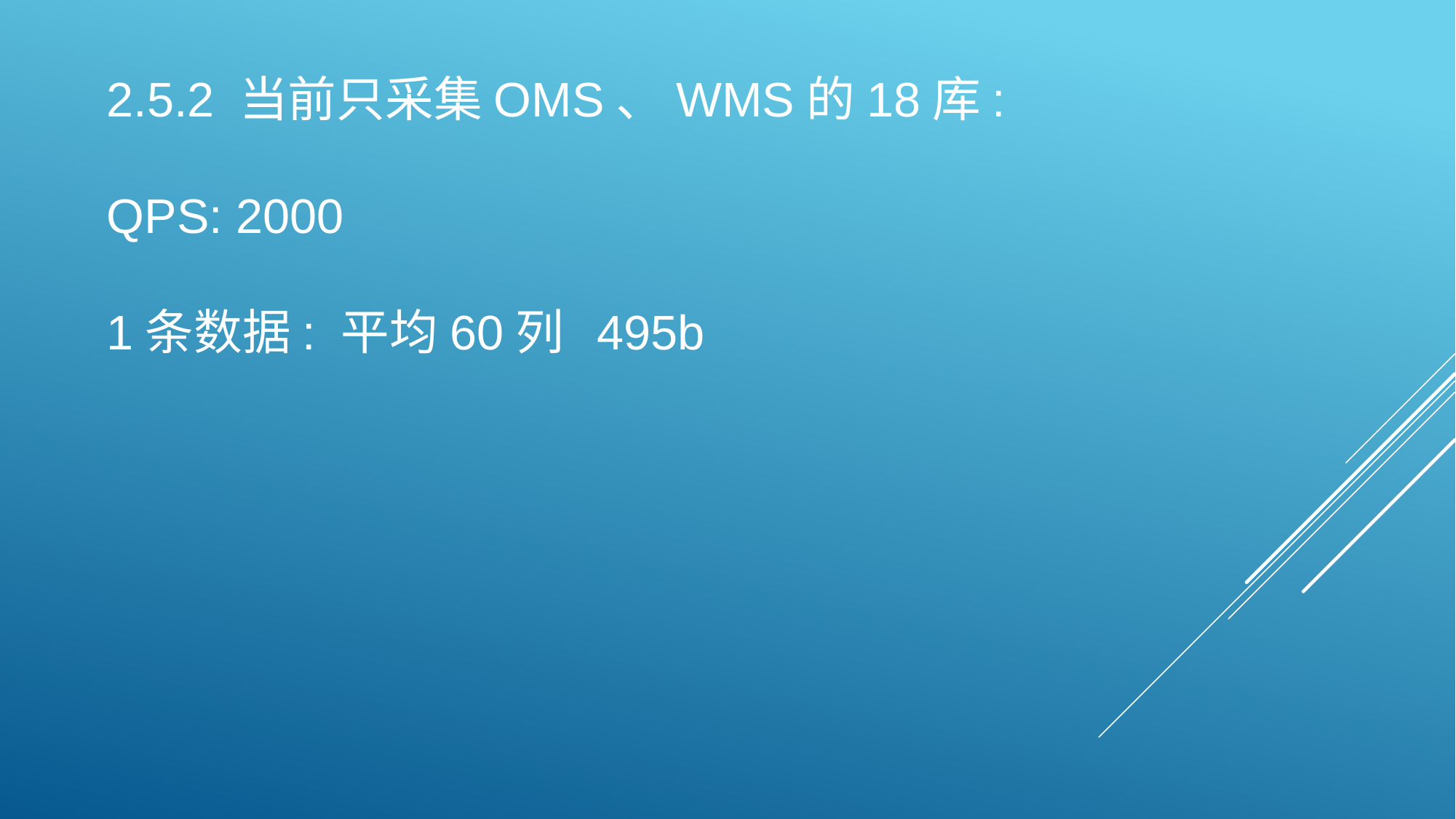

2.5.2 当前只采集OMS、WMS的18库:

QPS: 2000

1条数据: 平均60列  495b